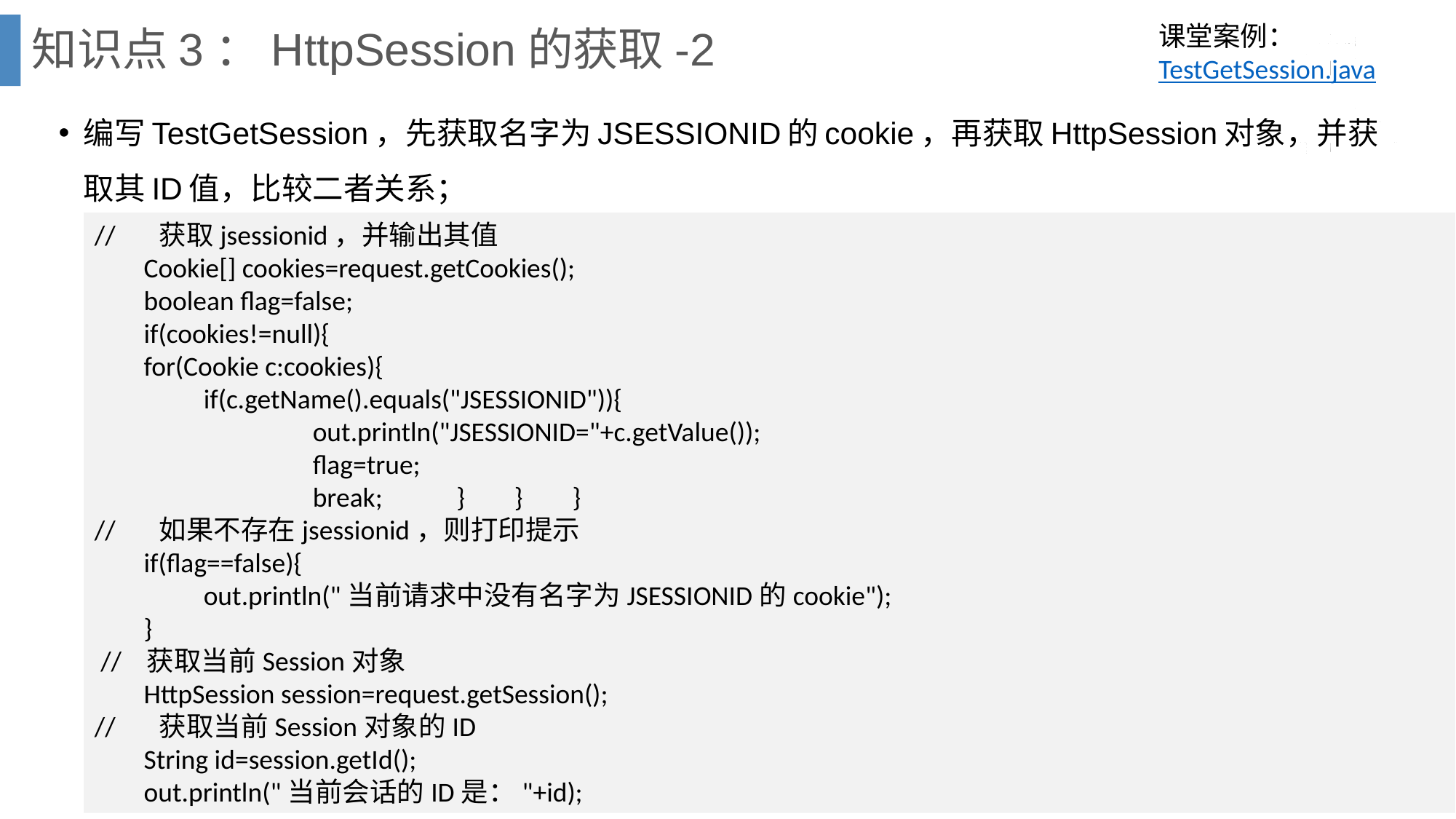

# 知识点3：HttpSession的获取-2
课堂案例：TestGetSession.java
编写TestGetSession，先获取名字为JSESSIONID的cookie，再获取HttpSession对象，并获取其ID值，比较二者关系；

//      获取jsessionid，并输出其值
        Cookie[] cookies=request.getCookies();
        boolean flag=false;
        if(cookies!=null){
        for(Cookie c:cookies){
        	if(c.getName().equals("JSESSIONID")){
        		out.println("JSESSIONID="+c.getValue());
        		flag=true;
        		break;            }        }        }
//      如果不存在jsessionid，则打印提示
        if(flag==false){
        	out.println("当前请求中没有名字为JSESSIONID的cookie");
        }
 //   获取当前Session对象
        HttpSession session=request.getSession();
//      获取当前Session对象的ID
        String id=session.getId();
        out.println("当前会话的ID是："+id);